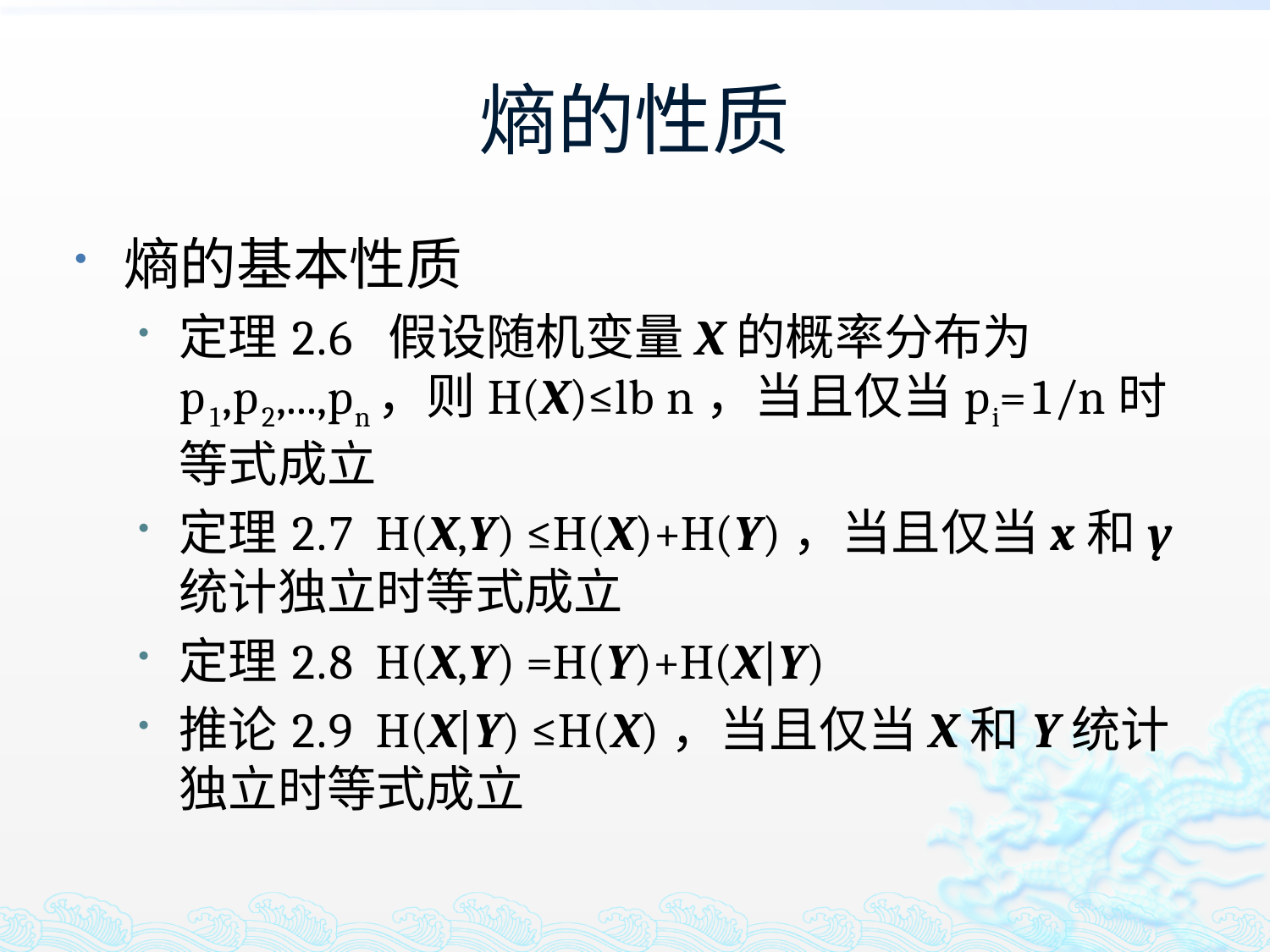

# 熵的性质
熵的基本性质
定理2.6  假设随机变量X的概率分布为p1,p2,...,pn，则H(X)≤lb n，当且仅当pi=1/n时等式成立
定理2.7  H(X,Y) ≤H(X)+H(Y)，当且仅当x和y统计独立时等式成立
定理2.8  H(X,Y) =H(Y)+H(X|Y)
推论2.9  H(X|Y) ≤H(X)，当且仅当X和Y统计独立时等式成立